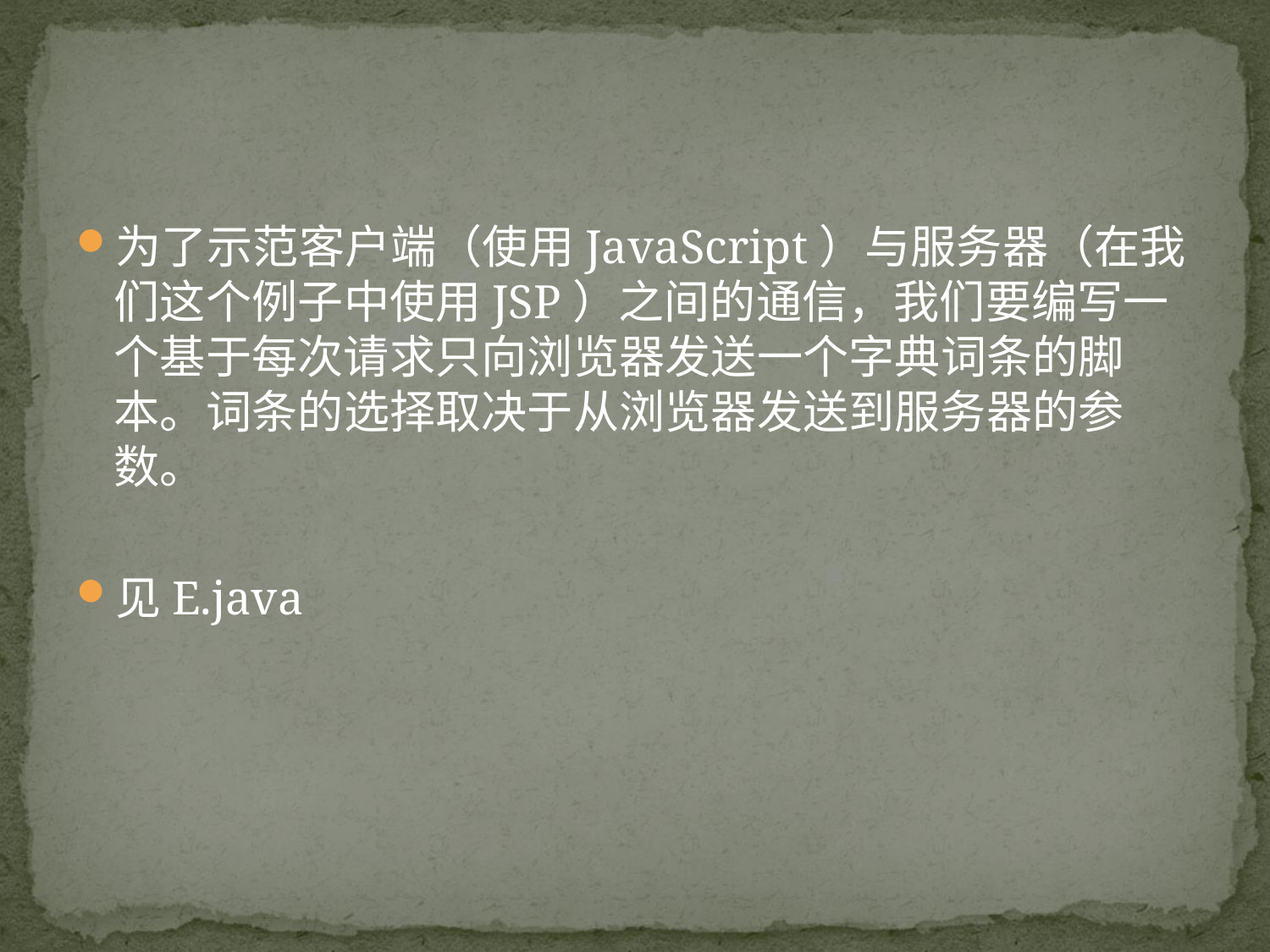

#
为了示范客户端（使用JavaScript）与服务器（在我们这个例子中使用JSP）之间的通信，我们要编写一个基于每次请求只向浏览器发送一个字典词条的脚本。词条的选择取决于从浏览器发送到服务器的参数。

见E.java